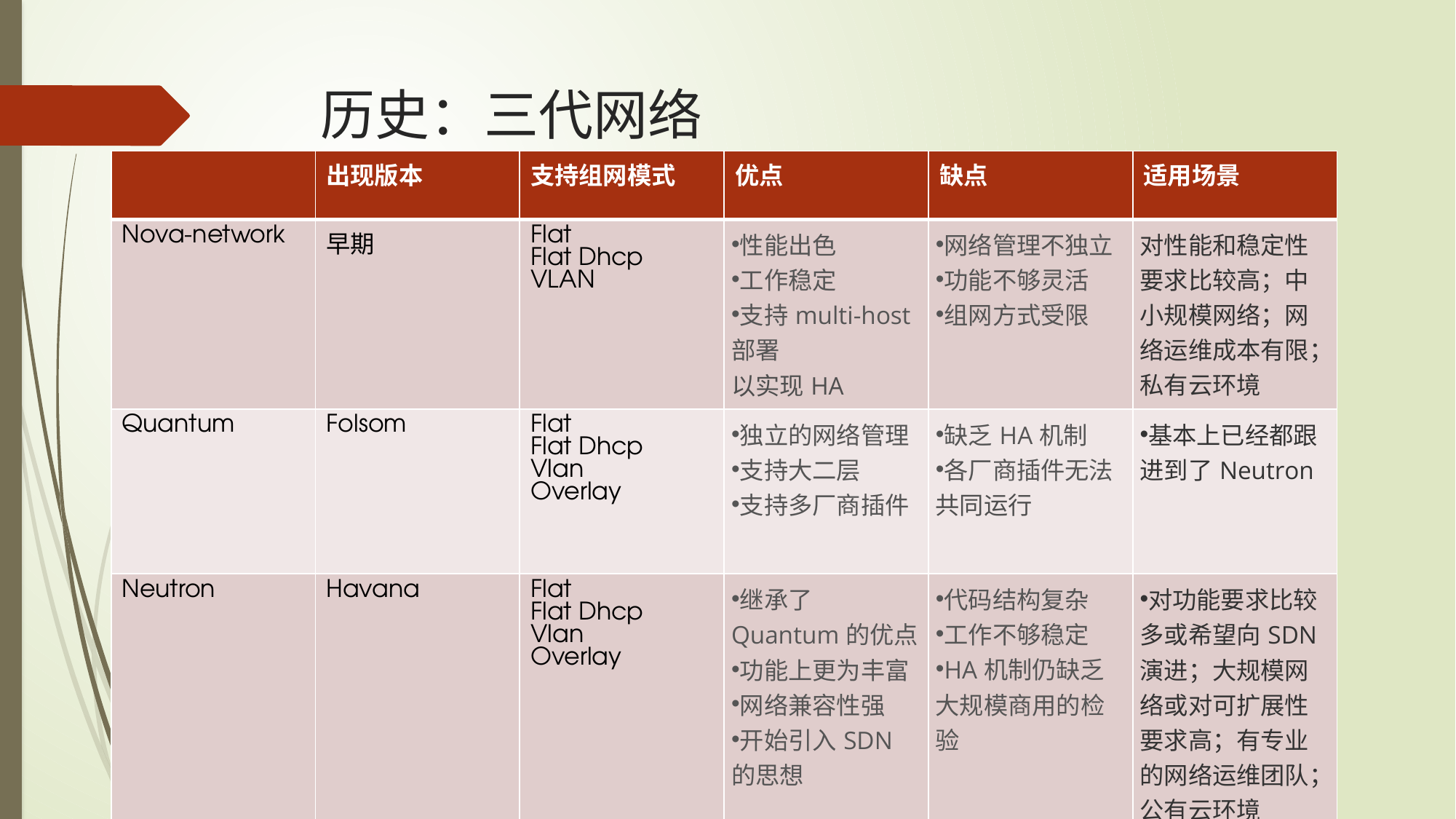

# 历史：三代网络
|  | 出现版本 | 支持组网模式 | 优点 | 缺点 | 适用场景 |
| --- | --- | --- | --- | --- | --- |
| Nova-network | 早期 | Flat Flat Dhcp VLAN | 性能出色 工作稳定 支持multi-host部署 以实现HA | 网络管理不独立 功能不够灵活 组网方式受限 | 对性能和稳定性要求比较高；中小规模网络；网络运维成本有限；私有云环境 |
| Quantum | Folsom | Flat Flat Dhcp Vlan Overlay | 独立的网络管理 支持大二层 支持多厂商插件 | 缺乏HA机制 各厂商插件无法 共同运行 | 基本上已经都跟进到了Neutron |
| Neutron | Havana | Flat Flat Dhcp Vlan Overlay | 继承了Quantum的优点 功能上更为丰富 网络兼容性强 开始引入SDN的思想 | 代码结构复杂 工作不够稳定 HA机制仍缺乏大规模商用的检验 | 对功能要求比较多或希望向SDN演进；大规模网络或对可扩展性要求高；有专业的网络运维团队；公有云环境 |